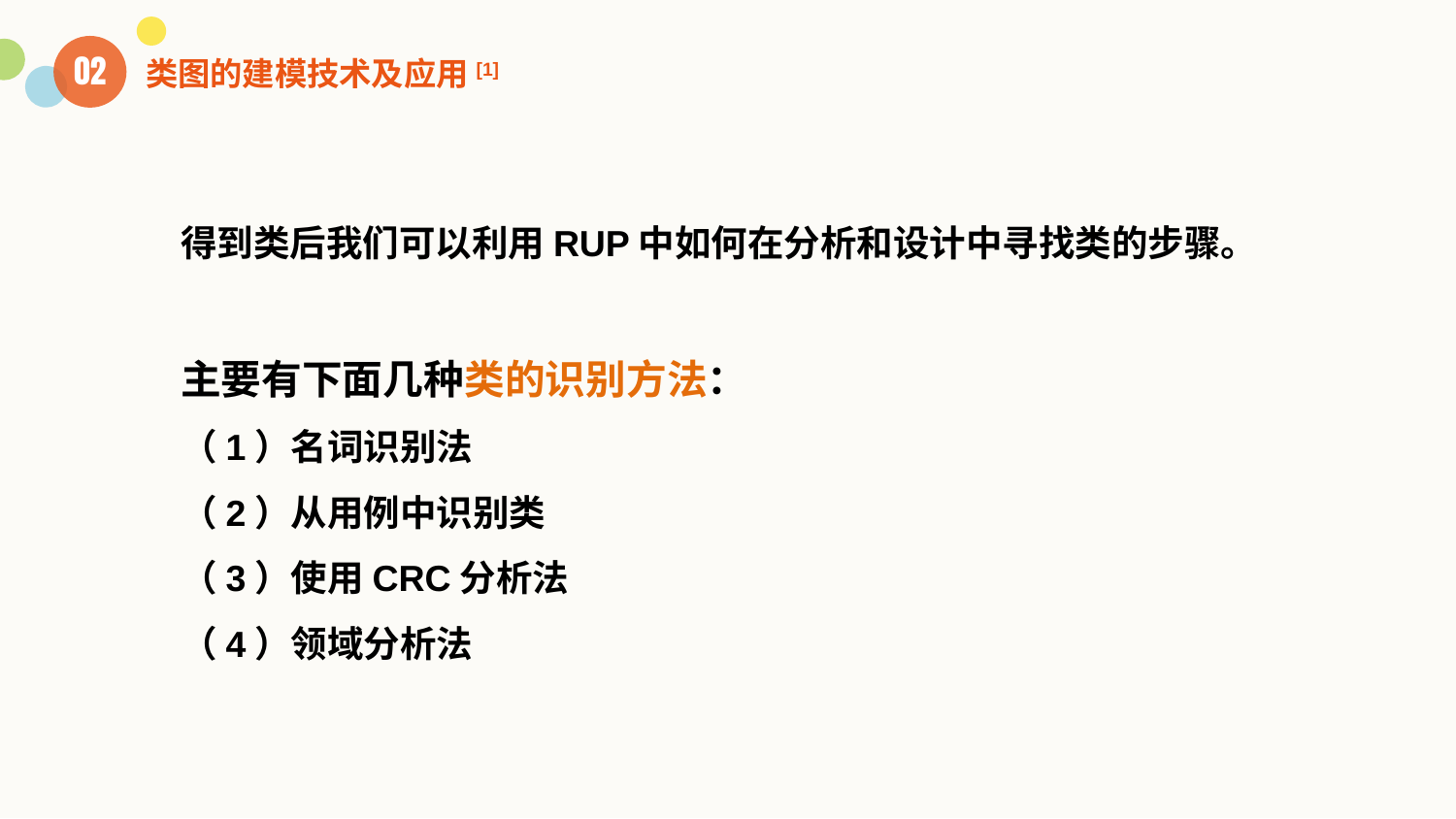

02
类图的建模技术及应用[1]

得到类后我们可以利用RUP中如何在分析和设计中寻找类的步骤。

主要有下面几种类的识别方法：
（1）名词识别法
（2）从用例中识别类
（3）使用CRC分析法
（4）领域分析法